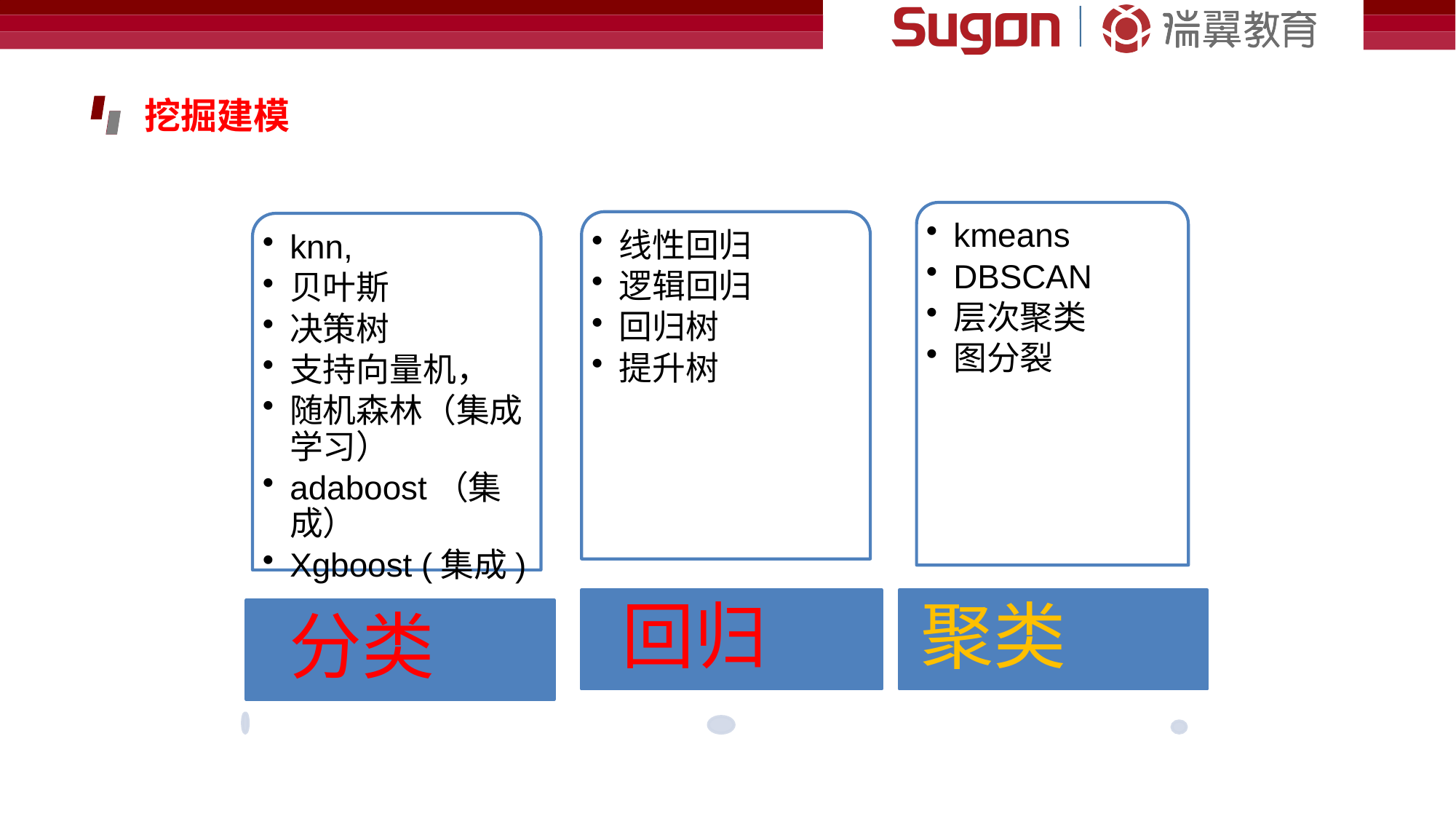

knn,
贝叶斯
决策树
支持向量机，
随机森林（集成学习）
adaboost（集成）
Xgboost (集成)
分类
线性回归
逻辑回归
回归树
提升树
回归
kmeans
DBSCAN
层次聚类
图分裂
聚类
挖掘建模